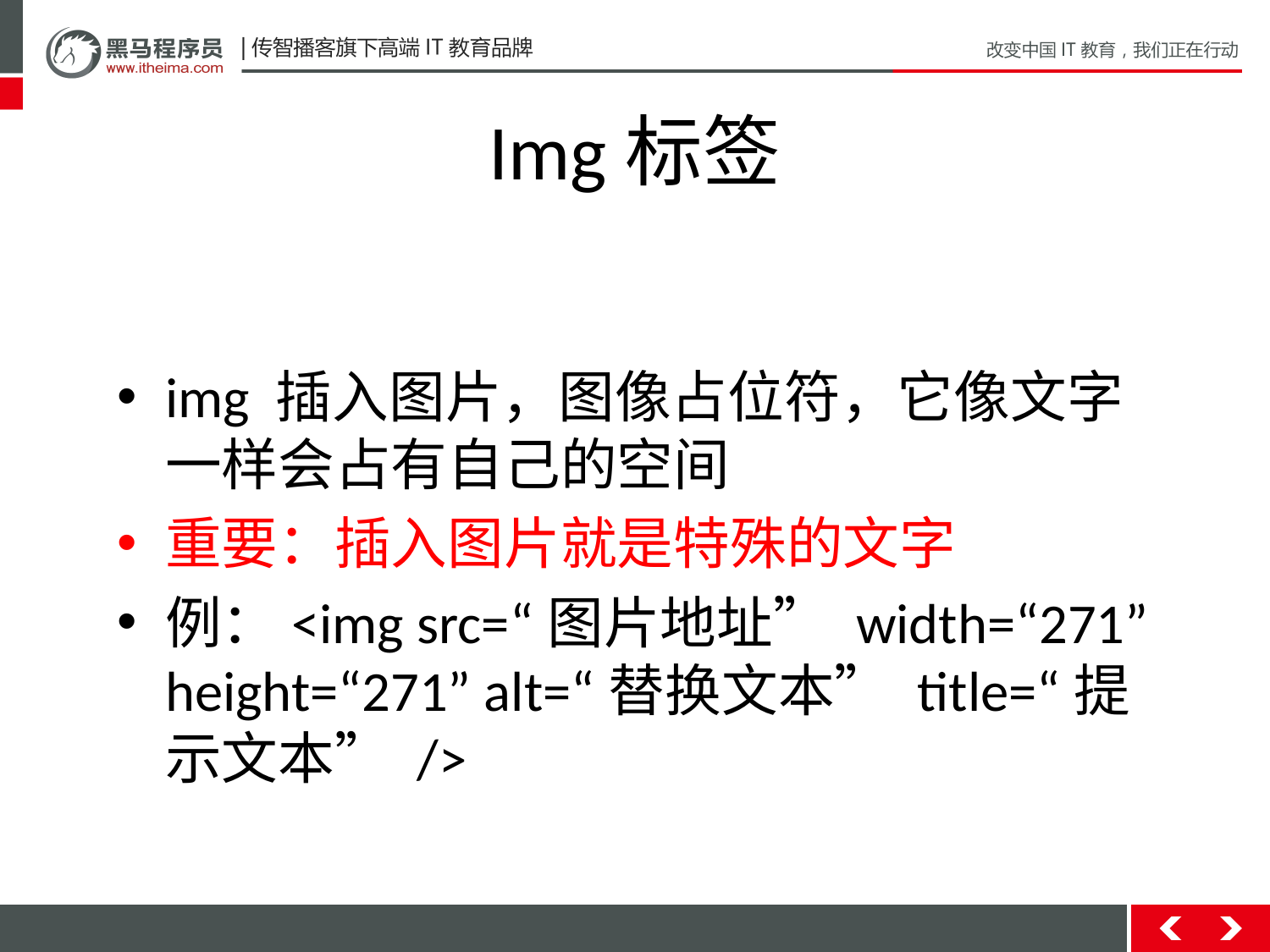

Img标签

img 插入图片，图像占位符，它像文字一样会占有自己的空间
重要：插入图片就是特殊的文字
例：<img src=“图片地址” width=“271” height=“271” alt=“替换文本” title=“提示文本” />